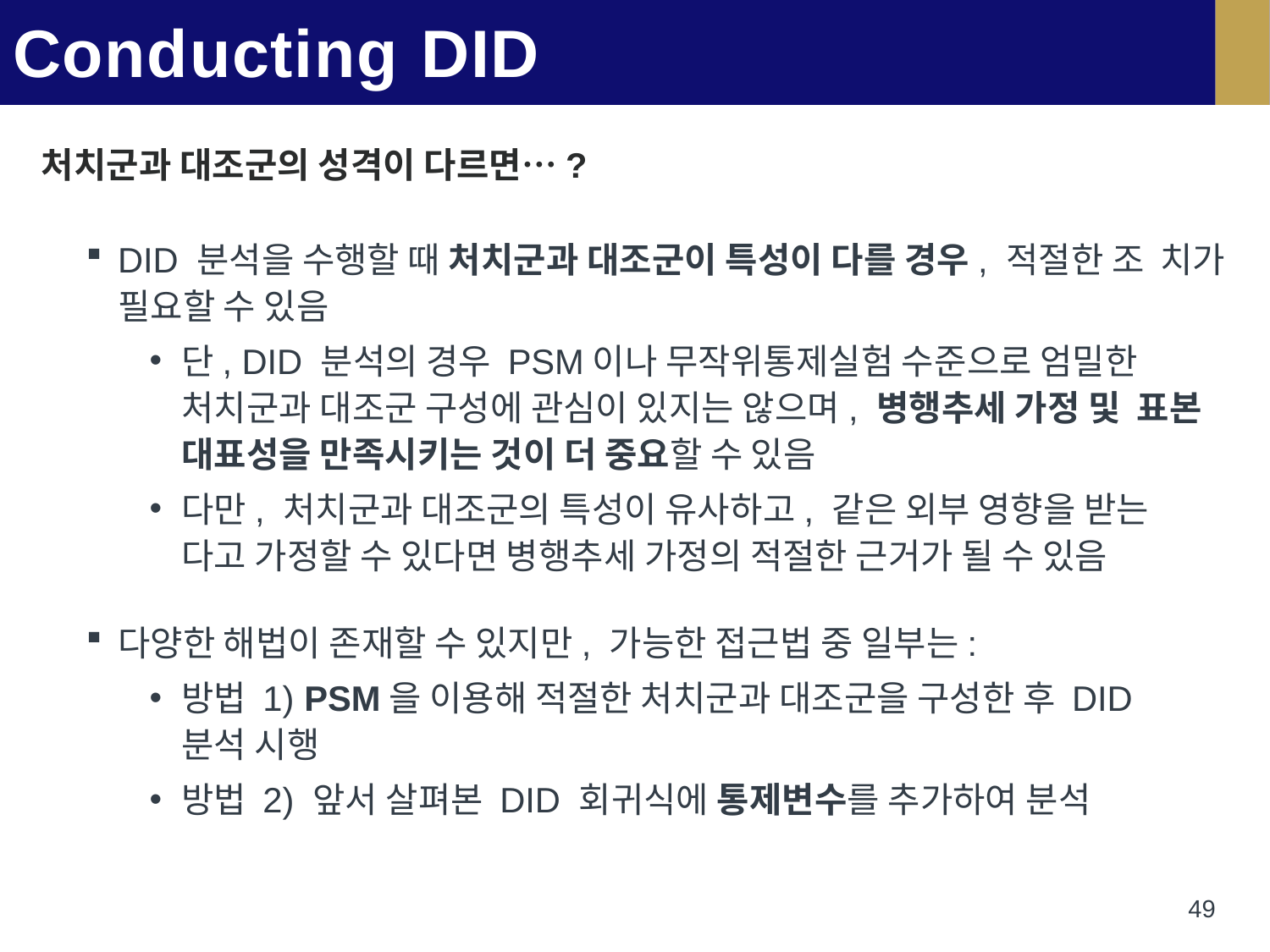

# Conducting DID Analysis
처치군과 대조군의 성격이 다르면…?

DID 분석을 수행할 때 처치군과 대조군이 특성이 다를 경우, 적절한 조  치가 필요할 수 있음
단, DID 분석의 경우 PSM이나 무작위통제실험 수준으로 엄밀한  처치군과 대조군 구성에 관심이 있지는 않으며, 병행추세 가정 및  표본 대표성을 만족시키는 것이 더 중요할 수 있음
다만, 처치군과 대조군의 특성이 유사하고, 같은 외부 영향을 받는
다고 가정할 수 있다면 병행추세 가정의 적절한 근거가 될 수 있음

다양한 해법이 존재할 수 있지만, 가능한 접근법 중 일부는:
방법 1) PSM을 이용해 적절한 처치군과 대조군을 구성한 후 DID
분석 시행
방법 2) 앞서 살펴본 DID 회귀식에 통제변수를 추가하여 분석
49